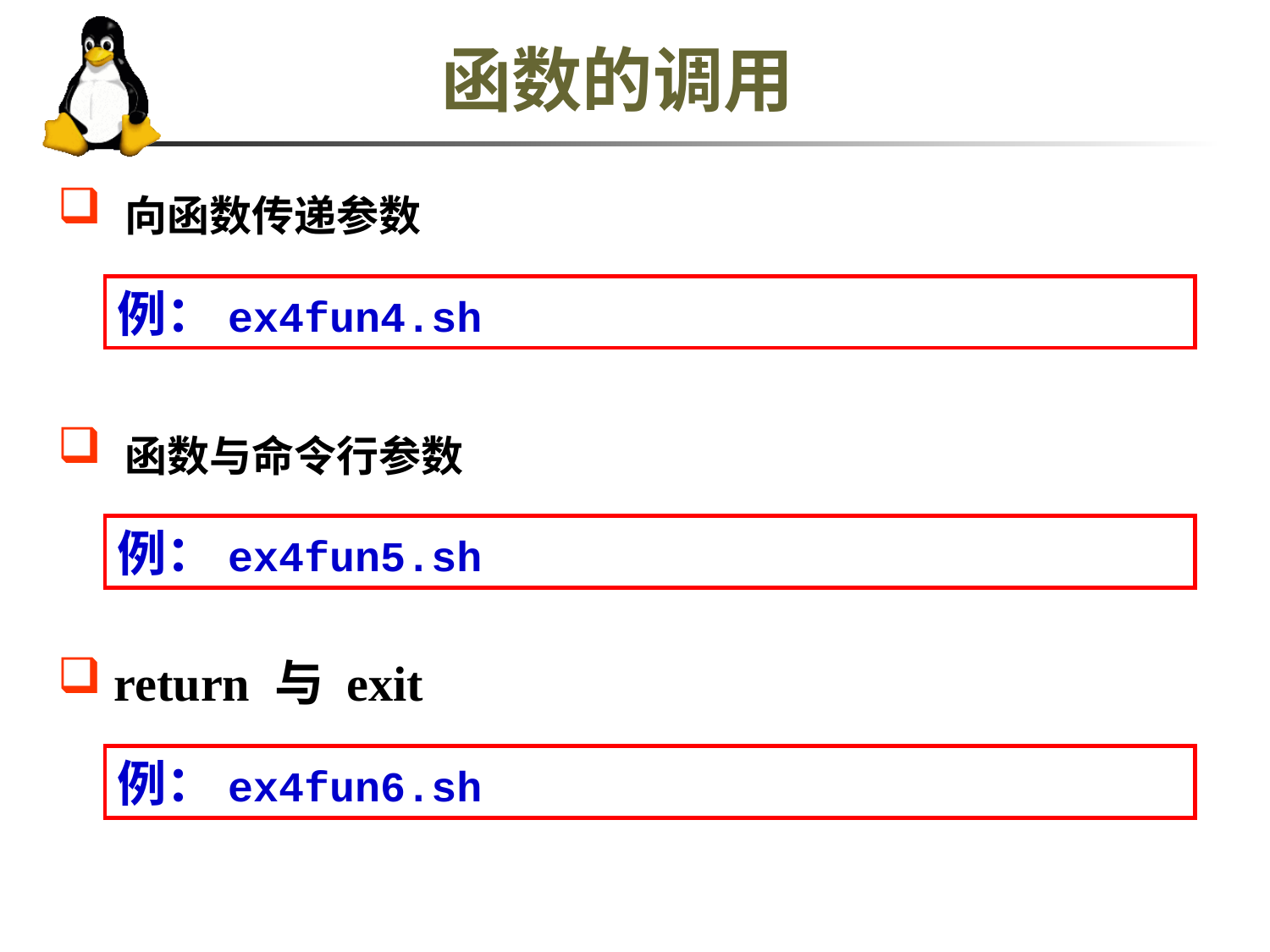

# 函数的调用
 向函数传递参数
例：ex4fun4.sh
 函数与命令行参数
例：ex4fun5.sh
 return 与 exit
例：ex4fun6.sh